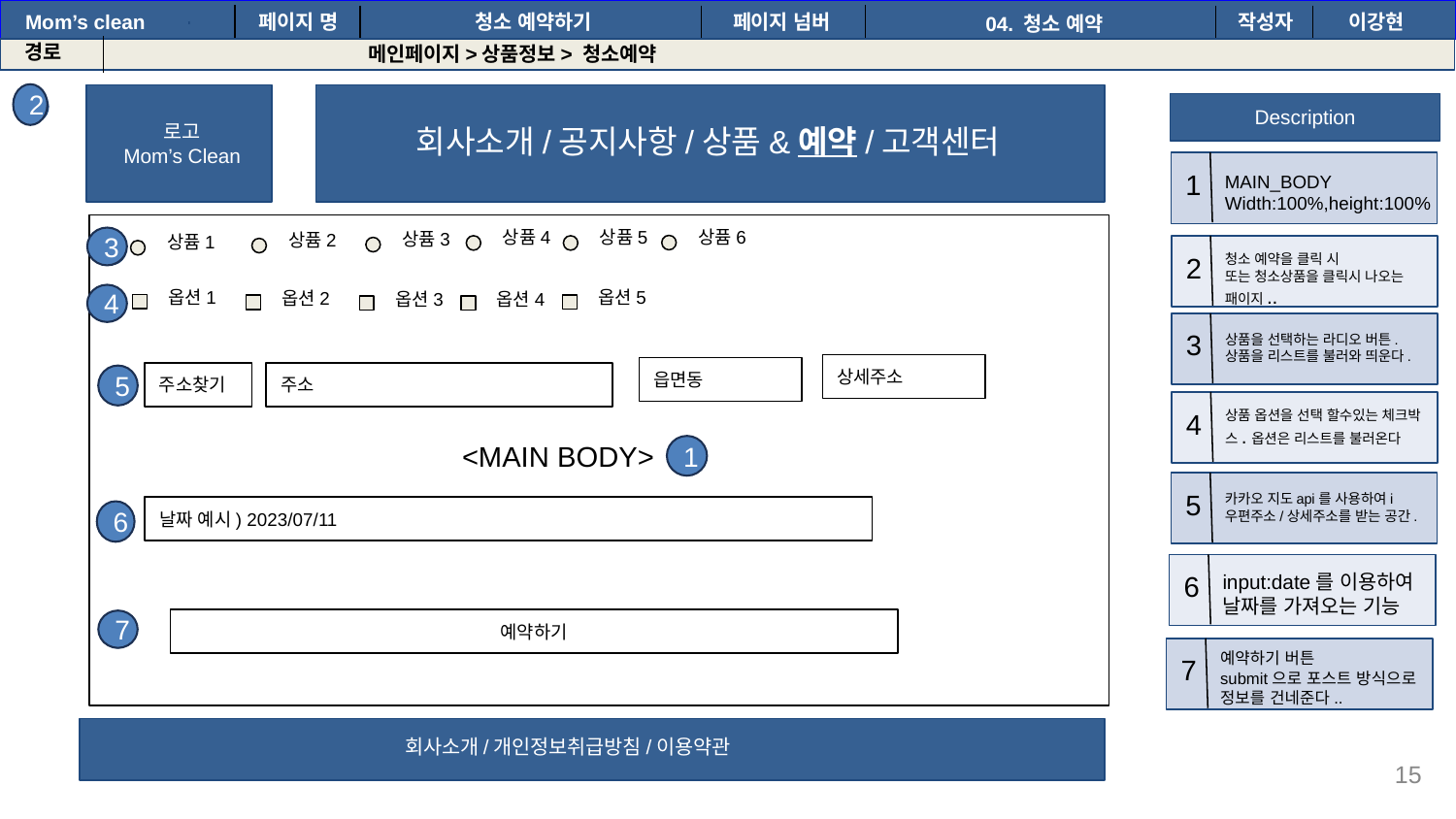

Mom’s clean
페이지 명
청소 예약하기
페이지 넘버
작성자
이강현
04. 청소 예약

경로
메인페이지>상품정보> 청소예약

2
2

Description
로고
Mom’s Clean
회사소개/공지사항/상품&예약/고객센터

1
MAIN_BODY
Width:100%,height:100%

상퓸6
상퓸4
상퓸5
상퓸3
상퓸2
상퓸1
3
3

2
청소 예약을 클릭 시
또는 청소상품을 클릭시 나오는 패이지..

옵션1
옵션5
옵션2
옵션3
옵션4
4
4

3
상품을 선택하는 라디오 버튼.
상품을 리스트를 불러와 띄운다.
상세주소
읍면동
5
주소찾기
주소
5

4
상품 옵션을 선택 할수있는 체크박스.옵션은 리스트를 불러온다
<MAIN BODY>
1
1

5
카카오 지도api를 사용하여i 우편주소/상세주소를 받는 공간.
날짜 예시) 2023/07/11
6
6

6
input:date를 이용하여
날짜를 가져오는 기능
7
예약하기
7

예약하기 버튼
submit으로 포스트 방식으로 정보를 건네준다..

7

회사소개/개인정보취급방침/이용약관
15